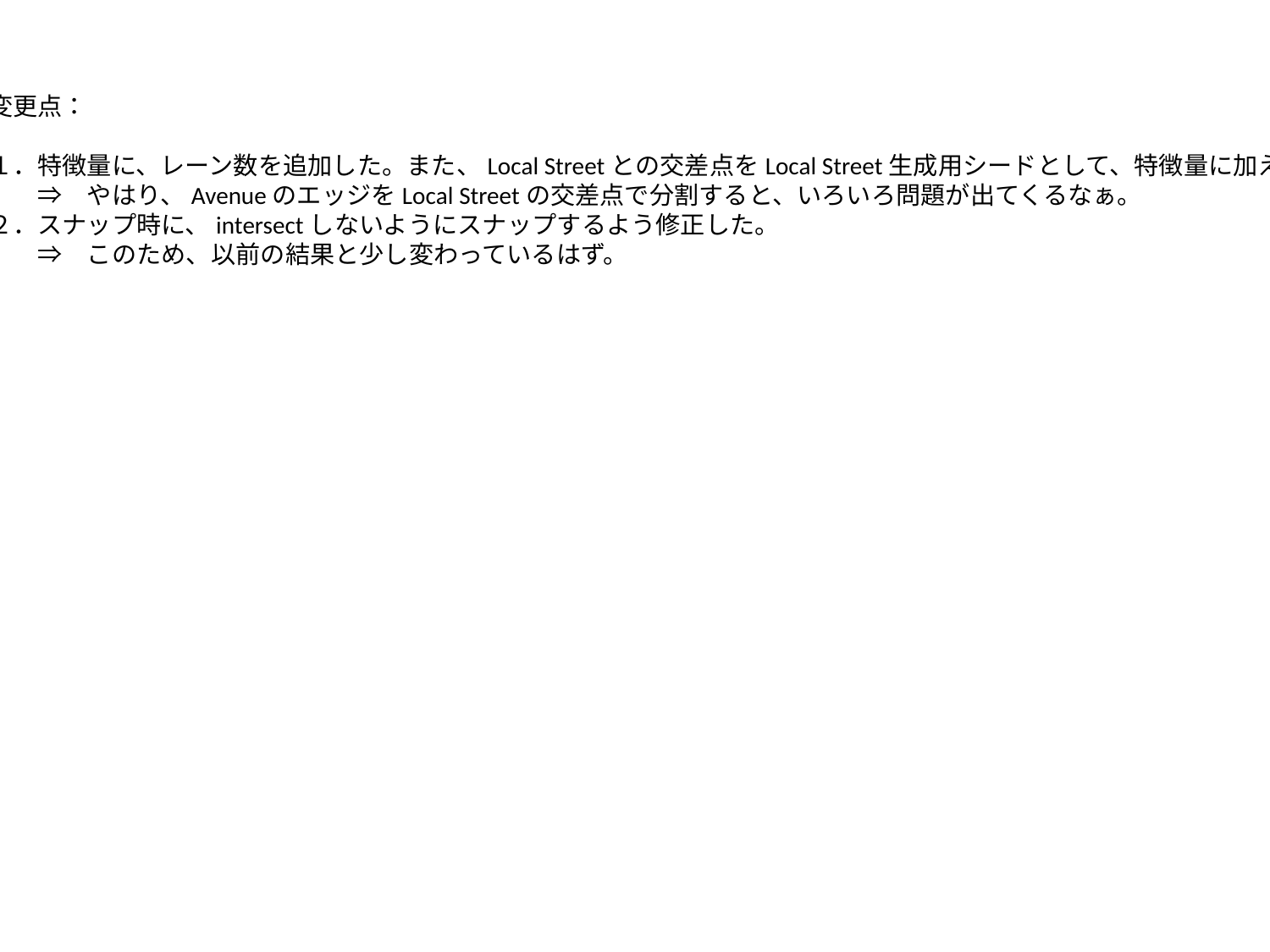

変更点：

１．特徴量に、レーン数を追加した。また、Local Streetとの交差点をLocal Street生成用シードとして、特徴量に加えた。
　　⇒　やはり、AvenueのエッジをLocal Streetの交差点で分割すると、いろいろ問題が出てくるなぁ。
２．スナップ時に、intersectしないようにスナップするよう修正した。
　　⇒　このため、以前の結果と少し変わっているはず。